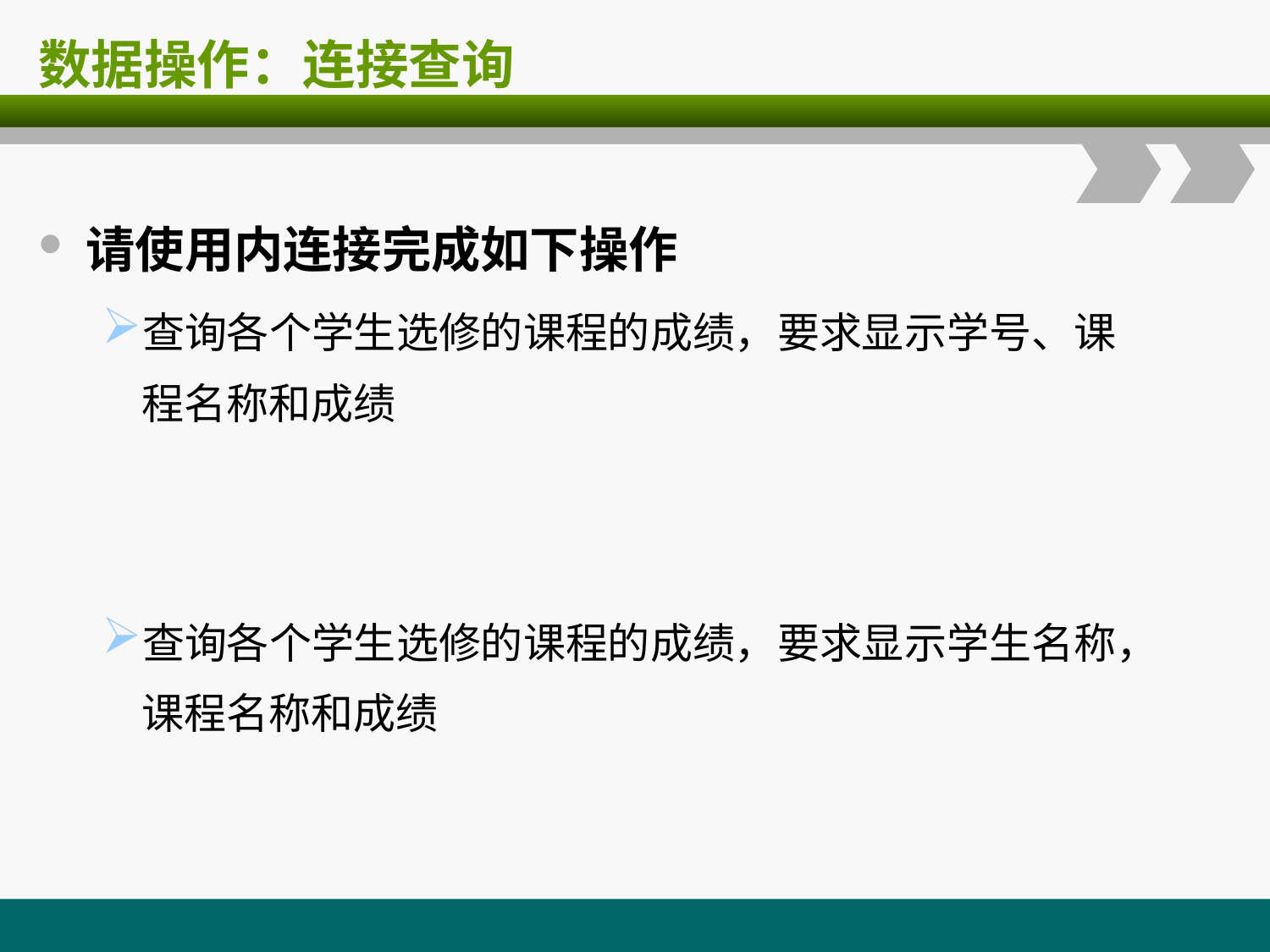

# 数据操作：连接查询
请使用内连接完成如下操作
查询各个学生选修的课程的成绩，要求显示学号、课程名称和成绩

查询各个学生选修的课程的成绩，要求显示学生名称，课程名称和成绩